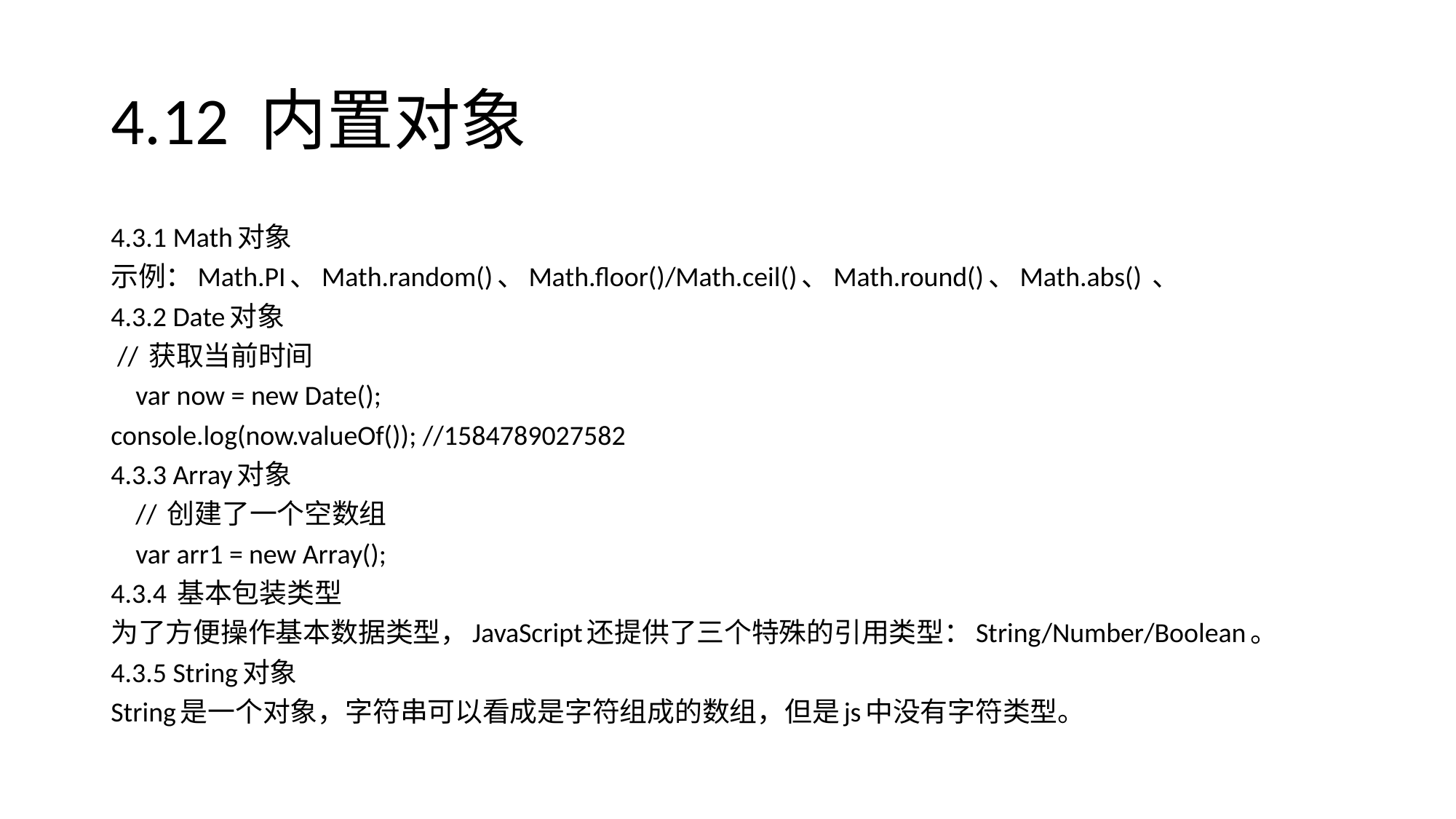

# 4.12 内置对象
4.3.1 Math对象
示例：Math.PI、Math.random()、Math.floor()/Math.ceil()、Math.round()、Math.abs() 、
4.3.2 Date对象
 // 获取当前时间
    var now = new Date();
console.log(now.valueOf()); //1584789027582
4.3.3 Array对象
    // 创建了一个空数组
    var arr1 = new Array();
4.3.4 基本包装类型
为了方便操作基本数据类型，JavaScript还提供了三个特殊的引用类型：String/Number/Boolean。
4.3.5 String对象
String是一个对象，字符串可以看成是字符组成的数组，但是js中没有字符类型。